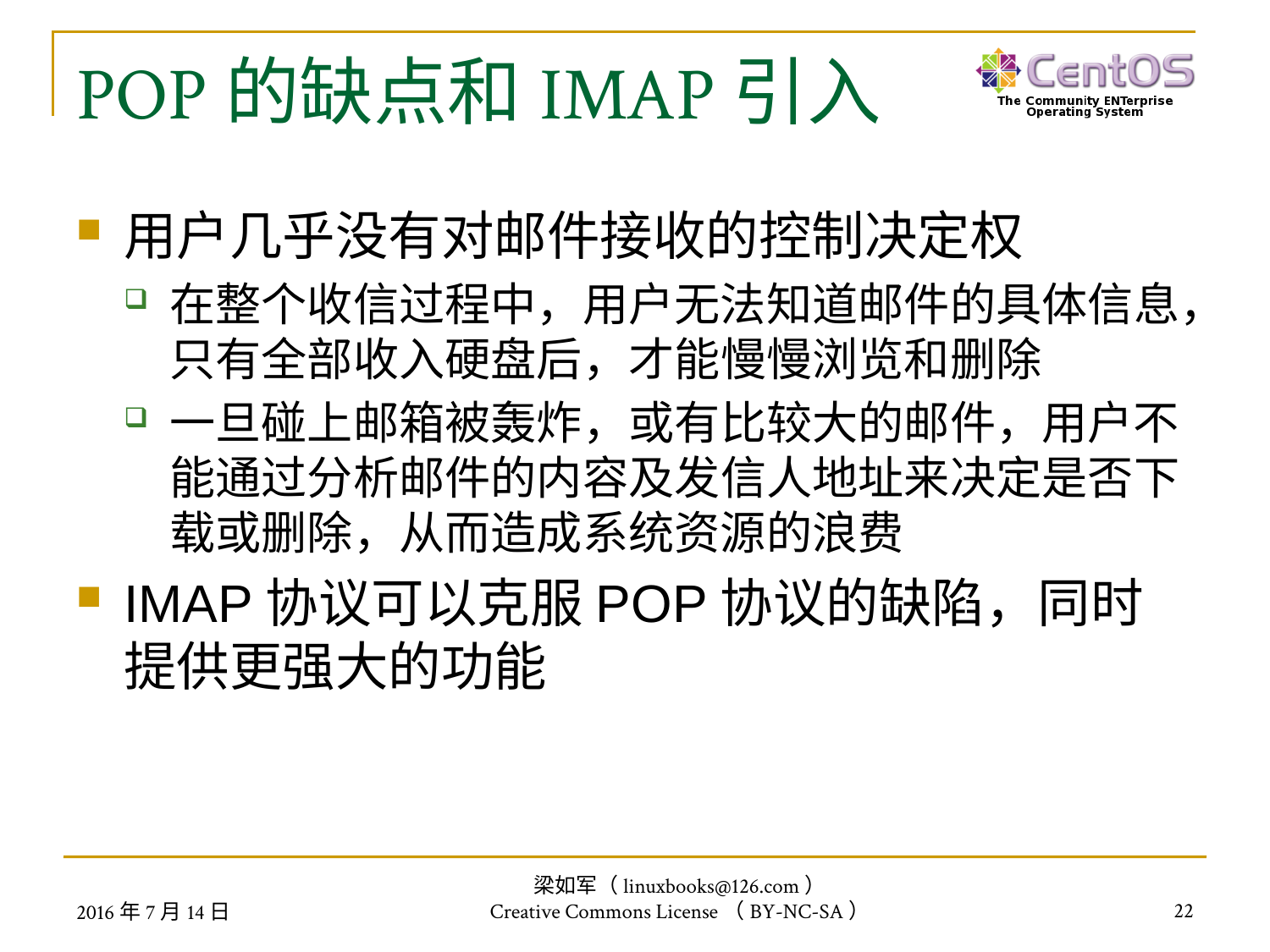

# POP的缺点和IMAP引入
用户几乎没有对邮件接收的控制决定权
在整个收信过程中，用户无法知道邮件的具体信息，只有全部收入硬盘后，才能慢慢浏览和删除
一旦碰上邮箱被轰炸，或有比较大的邮件，用户不能通过分析邮件的内容及发信人地址来决定是否下载或删除，从而造成系统资源的浪费
IMAP协议可以克服POP协议的缺陷，同时提供更强大的功能

梁如军（linuxbooks@126.com）
Creative Commons License（BY-NC-SA）
2016年7月14日
22